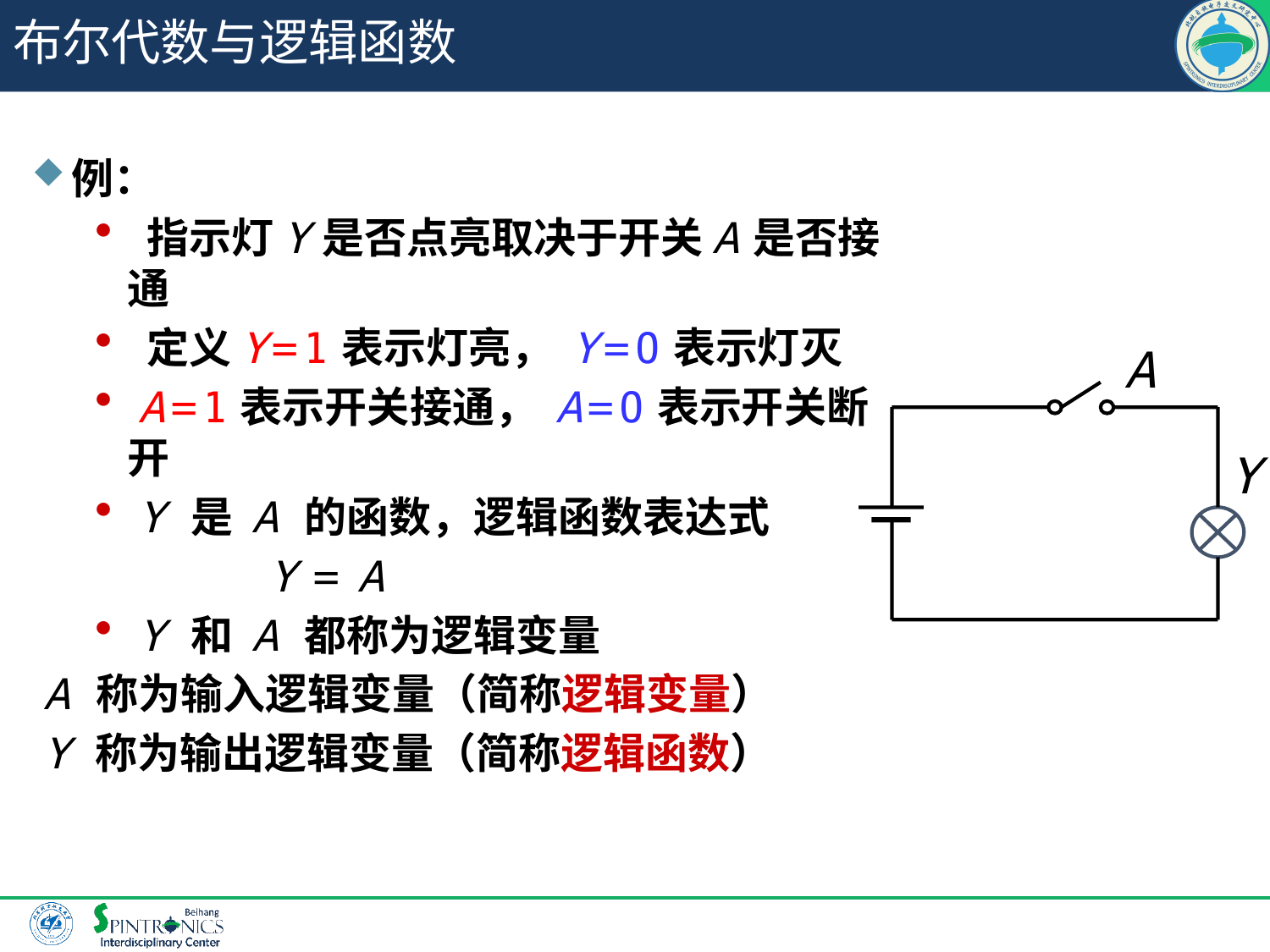

# 布尔代数与逻辑函数
例：
 指示灯Y是否点亮取决于开关A是否接通
 定义Y=1表示灯亮， Y=0表示灯灭
 A=1表示开关接通， A=0表示开关断开
 Y 是 A 的函数，逻辑函数表达式
              Y = A
 Y 和 A 都称为逻辑变量
 A 称为输入逻辑变量（简称逻辑变量）
 Y 称为输出逻辑变量（简称逻辑函数）
A

Y

6